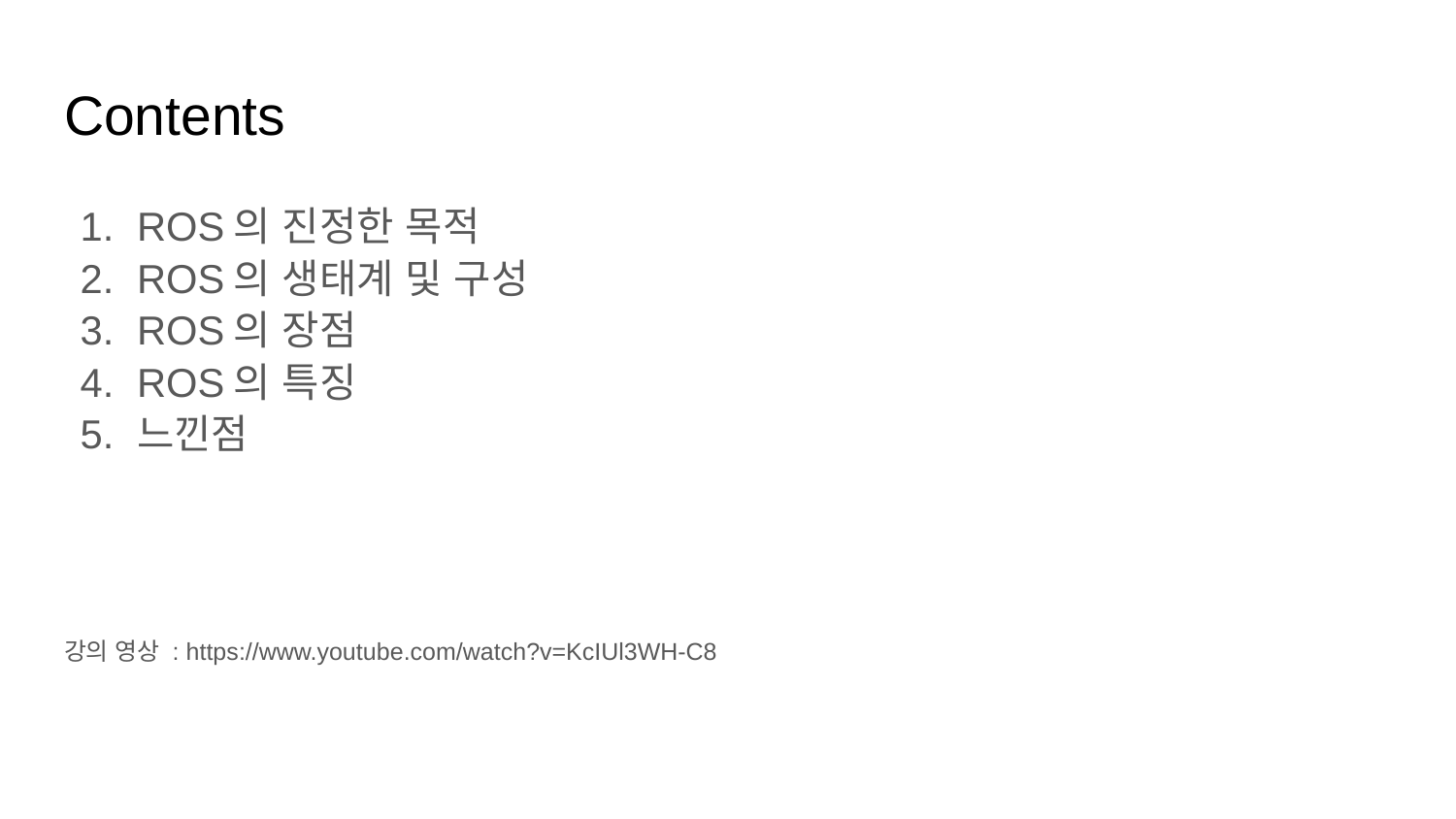

# Contents
ROS의 진정한 목적
ROS의 생태계 및 구성
ROS의 장점
ROS의 특징
느낀점

강의 영상 : https://www.youtube.com/watch?v=KcIUl3WH-C8